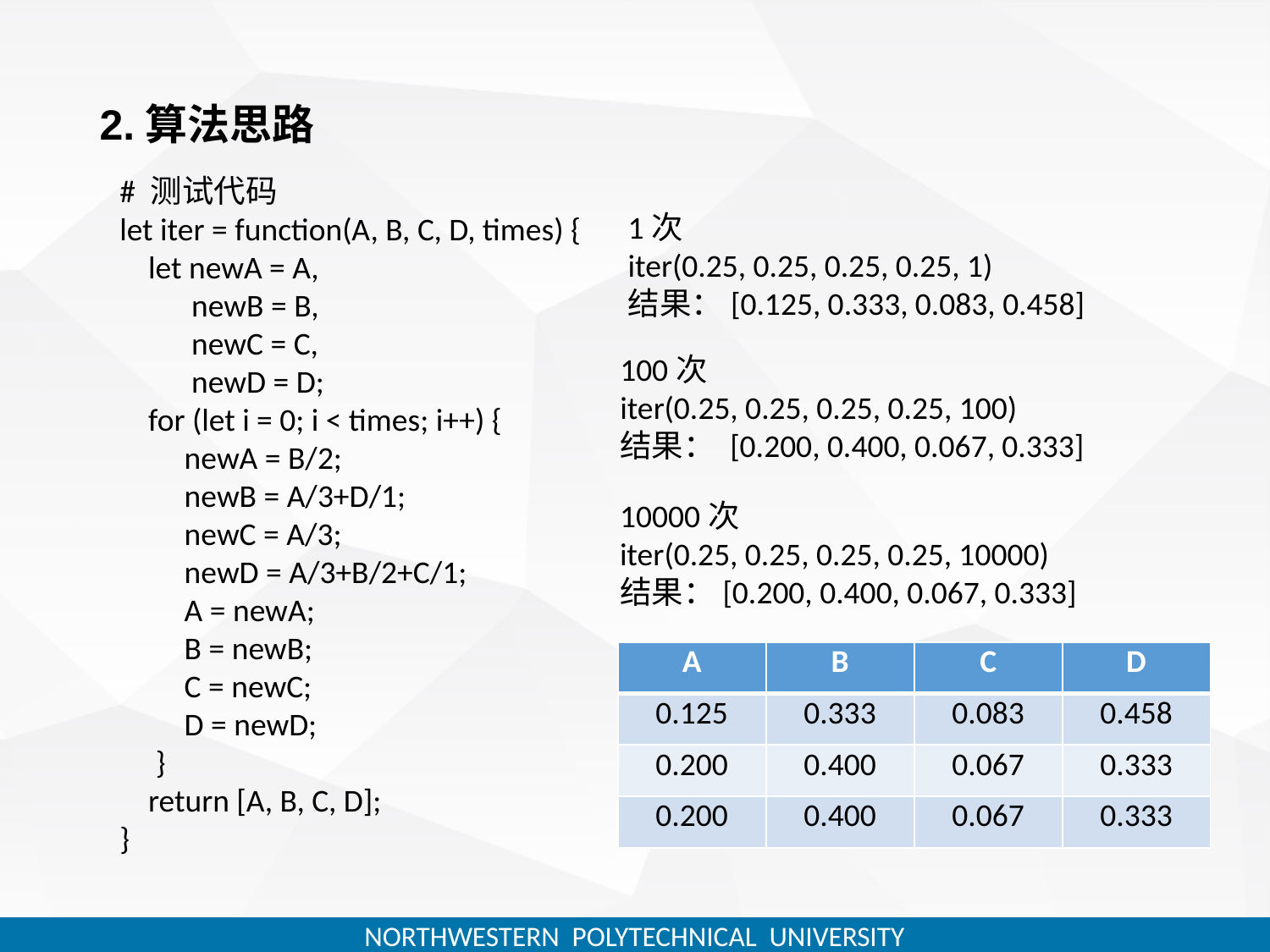

2.算法思路
# 测试代码
let iter = function(A, B, C, D, times) {
    let newA = A,
          newB = B,
          newC = C,
          newD = D;
    for (let i = 0; i < times; i++) {
         newA = B/2;
         newB = A/3+D/1;
         newC = A/3;
         newD = A/3+B/2+C/1;
         A = newA;
         B = newB;
         C = newC;
         D = newD;
     }
    return [A, B, C, D];
}
1次
iter(0.25, 0.25, 0.25, 0.25, 1)
结果：[0.125, 0.333, 0.083, 0.458]
100次
iter(0.25, 0.25, 0.25, 0.25, 100)
结果： [0.200, 0.400, 0.067, 0.333]
10000次
iter(0.25, 0.25, 0.25, 0.25, 10000)
结果：[0.200, 0.400, 0.067, 0.333]
| A | B | C | D |
| --- | --- | --- | --- |
| 0.125 | 0.333 | 0.083 | 0.458 |
| 0.200 | 0.400 | 0.067 | 0.333 |
| 0.200 | 0.400 | 0.067 | 0.333 |
NORTHWESTERN  POLYTECHNICAL  UNIVERSITY